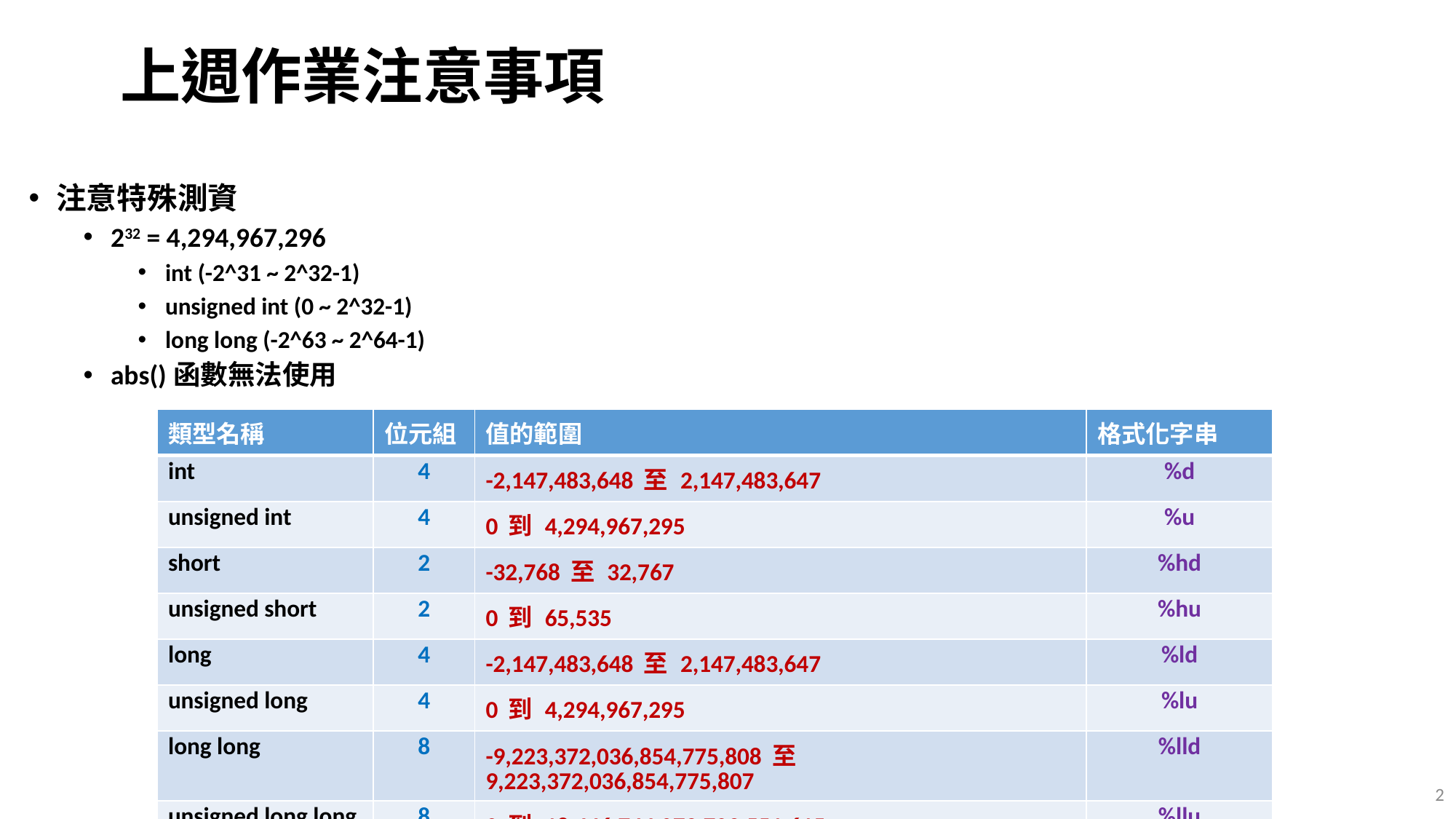

# 上週作業注意事項
注意特殊測資
232 = 4,294,967,296
int (-2^31 ~ 2^32-1)
unsigned int (0 ~ 2^32-1)
long long (-2^63 ~ 2^64-1)
abs()函數無法使用
| 類型名稱 | 位元組 | 值的範圍 | 格式化字串 |
| --- | --- | --- | --- |
| int | 4 | -2,147,483,648 至 2,147,483,647 | %d |
| unsigned int | 4 | 0 到 4,294,967,295 | %u |
| short | 2 | -32,768 至 32,767 | %hd |
| unsigned short | 2 | 0 到 65,535 | %hu |
| long | 4 | -2,147,483,648 至 2,147,483,647 | %ld |
| unsigned long | 4 | 0 到 4,294,967,295 | %lu |
| long long | 8 | -9,223,372,036,854,775,808 至 9,223,372,036,854,775,807 | %lld |
| unsigned long long | 8 | 0 到 18,446,744,073,709,551,615 | %llu |
2